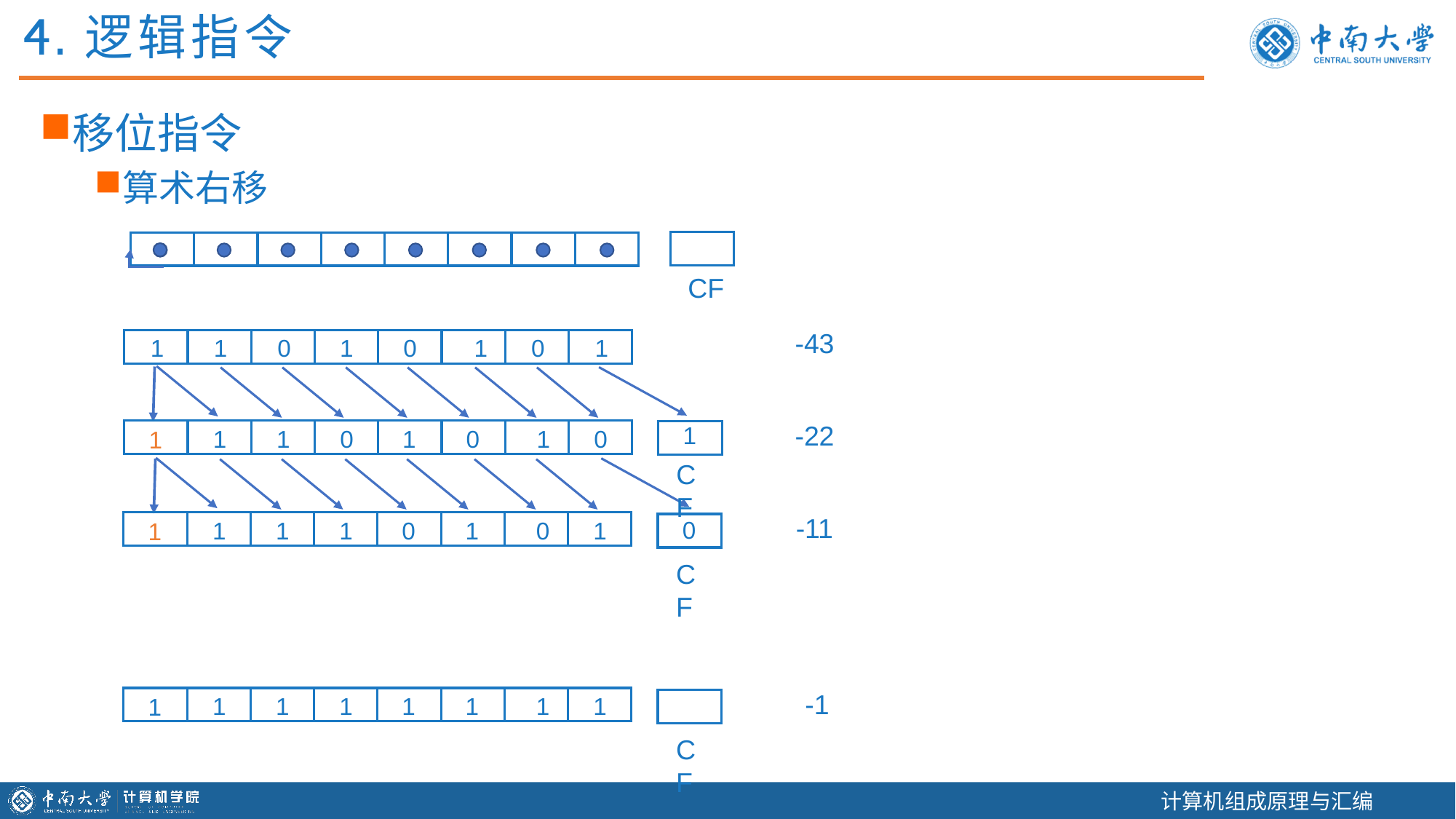

4.逻辑指令
移位指令
算术右移

CF
-43
1
1
0
1
0
1
0
1

-22
1
1
1
0
1
0
1
0
1

CF
-11
0
1
1
1
0
1
0
1
1

CF
-1

1
1
1
1
1
1
1
1

CF
42